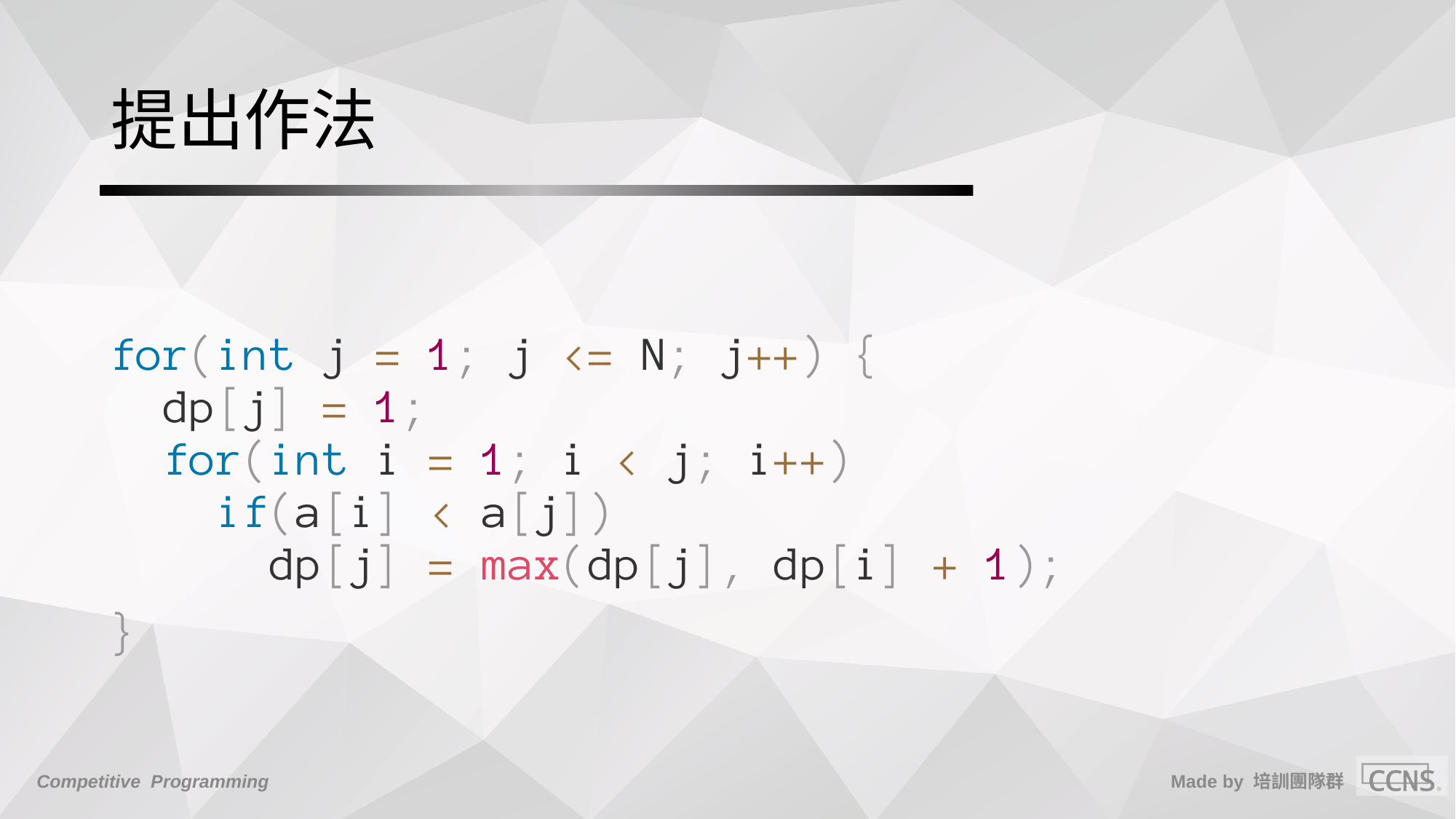

# 提出作法
for(int j = 1; j <= N; j++) {
  dp[j] = 1;
  for(int i = 1; i < j; i++)
    if(a[i] < a[j])
      dp[j] = max(dp[j], dp[i] + 1);
}